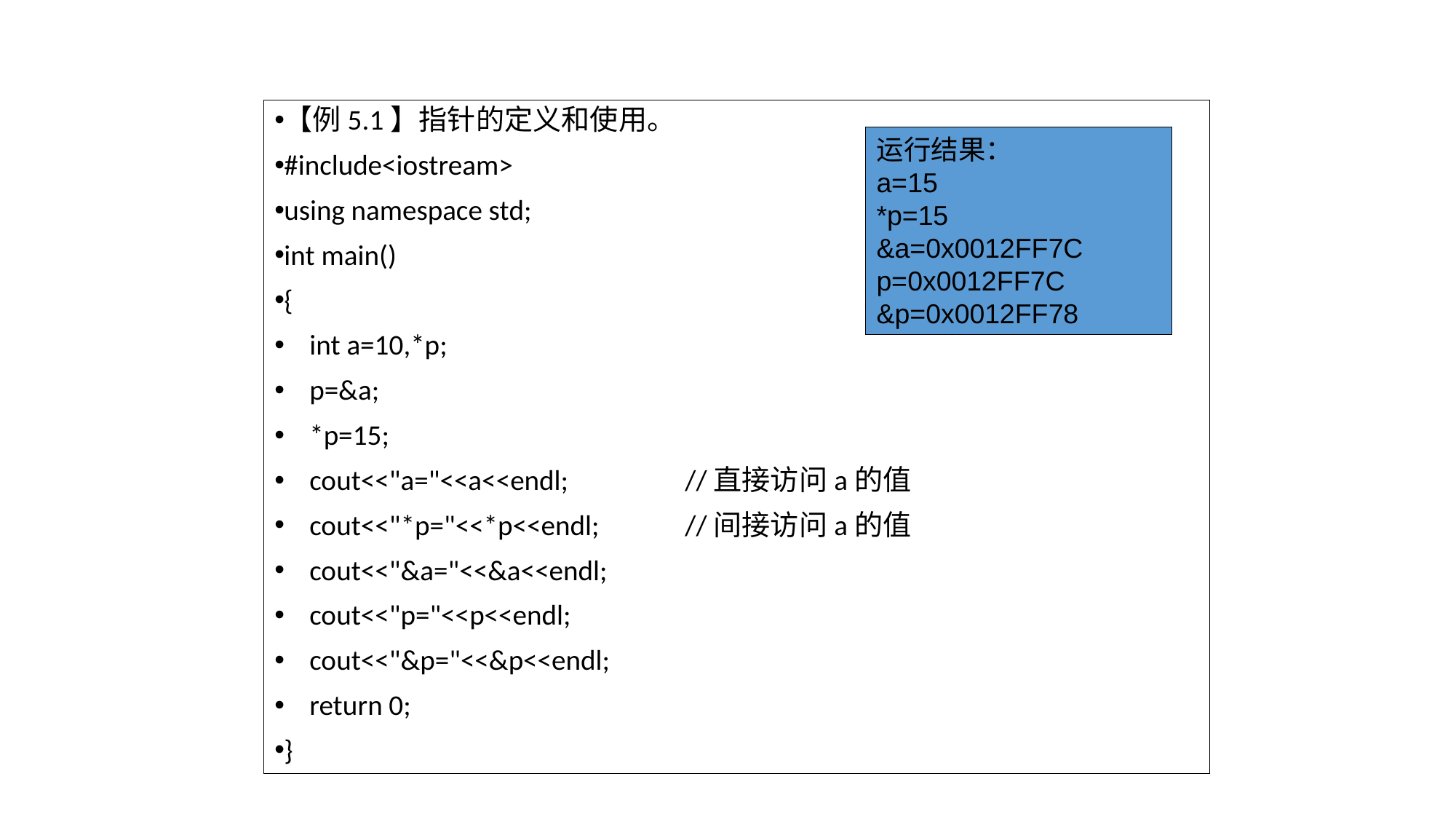

【例5.1】指针的定义和使用。
#include<iostream>
using namespace std;
int main()
{
    int a=10,*p;
    p=&a;
    *p=15;
    cout<<"a="<<a<<endl;         	//直接访问a的值
    cout<<"*p="<<*p<<endl;      	//间接访问a的值
    cout<<"&a="<<&a<<endl;
    cout<<"p="<<p<<endl;
    cout<<"&p="<<&p<<endl;
    return 0;
}
运行结果：
a=15
*p=15
&a=0x0012FF7C
p=0x0012FF7C
&p=0x0012FF78